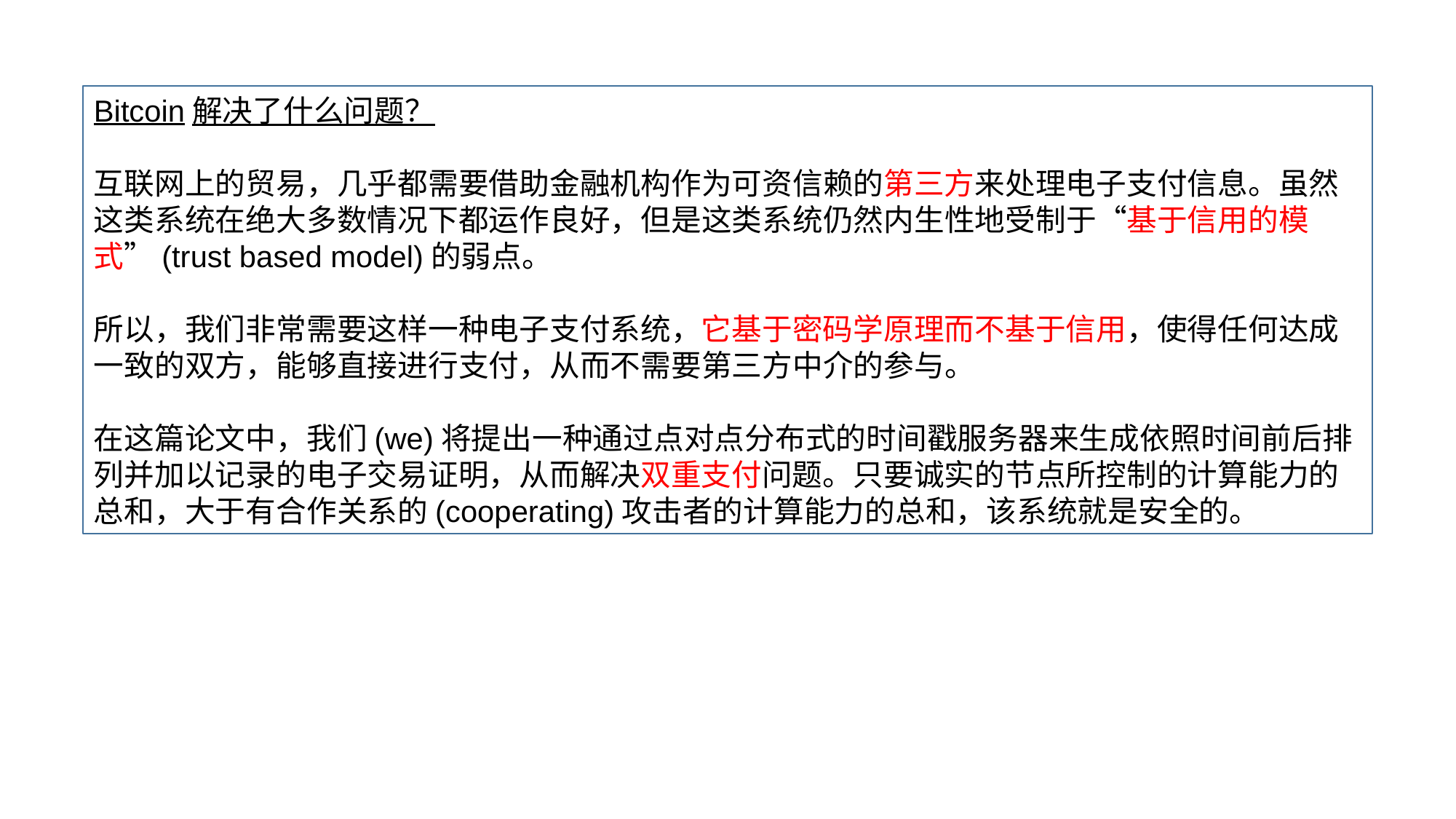

Bitcoin解决了什么问题？

互联网上的贸易，几乎都需要借助金融机构作为可资信赖的第三方来处理电子支付信息。虽然这类系统在绝大多数情况下都运作良好，但是这类系统仍然内生性地受制于“基于信用的模式”(trust based model)的弱点。

所以，我们非常需要这样一种电子支付系统，它基于密码学原理而不基于信用，使得任何达成一致的双方，能够直接进行支付，从而不需要第三方中介的参与。

在这篇论文中，我们(we)将提出一种通过点对点分布式的时间戳服务器来生成依照时间前后排列并加以记录的电子交易证明，从而解决双重支付问题。只要诚实的节点所控制的计算能力的总和，大于有合作关系的(cooperating)攻击者的计算能力的总和，该系统就是安全的。